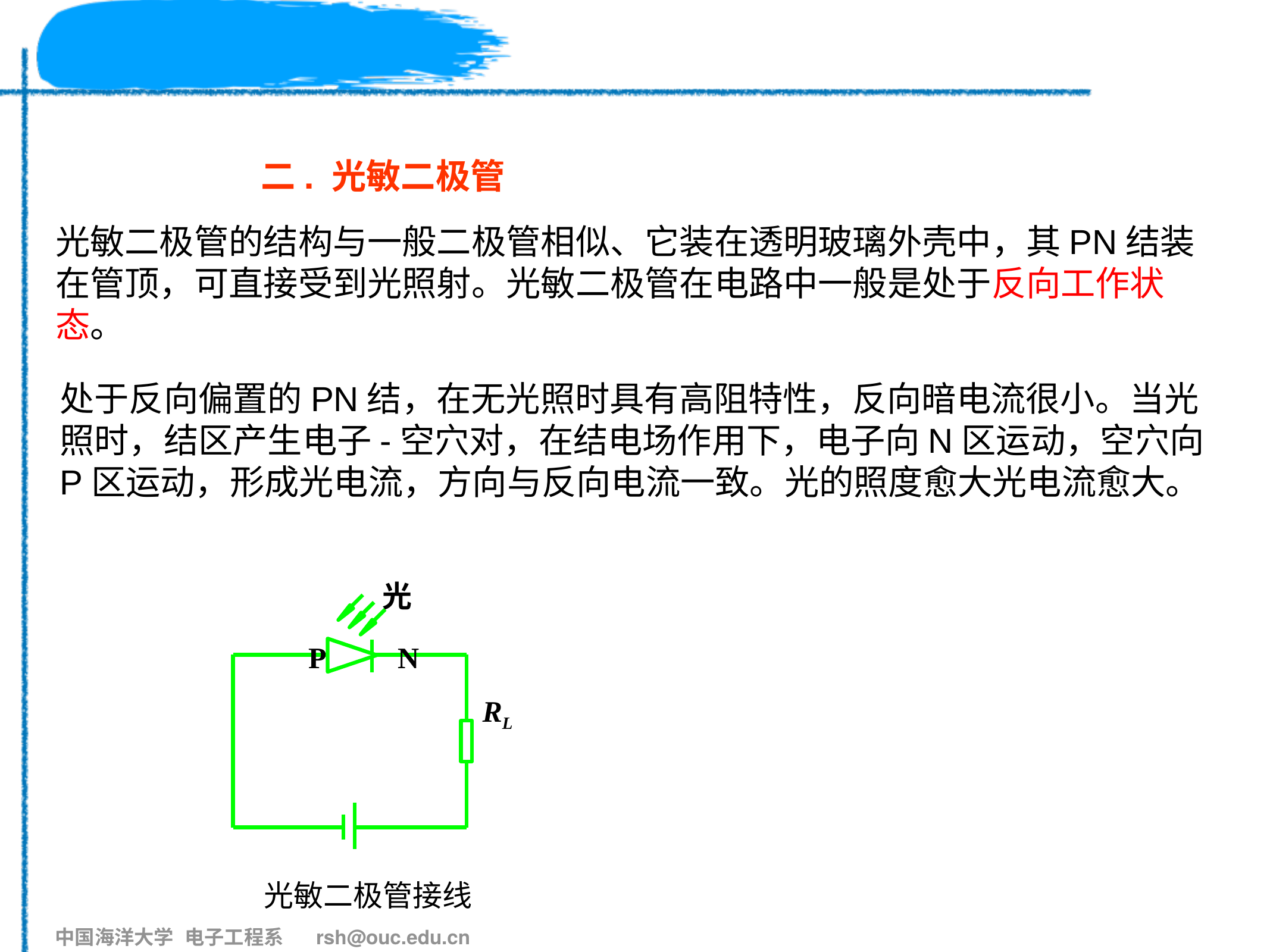

#
二. 光敏二极管
光敏二极管的结构与一般二极管相似、它装在透明玻璃外壳中，其PN结装在管顶，可直接受到光照射。光敏二极管在电路中一般是处于反向工作状态。
处于反向偏置的PN结，在无光照时具有高阻特性，反向暗电流很小。当光照时，结区产生电子-空穴对，在结电场作用下，电子向N区运动，空穴向P区运动，形成光电流，方向与反向电流一致。光的照度愈大光电流愈大。
光

P
N

RL

光敏二极管接线